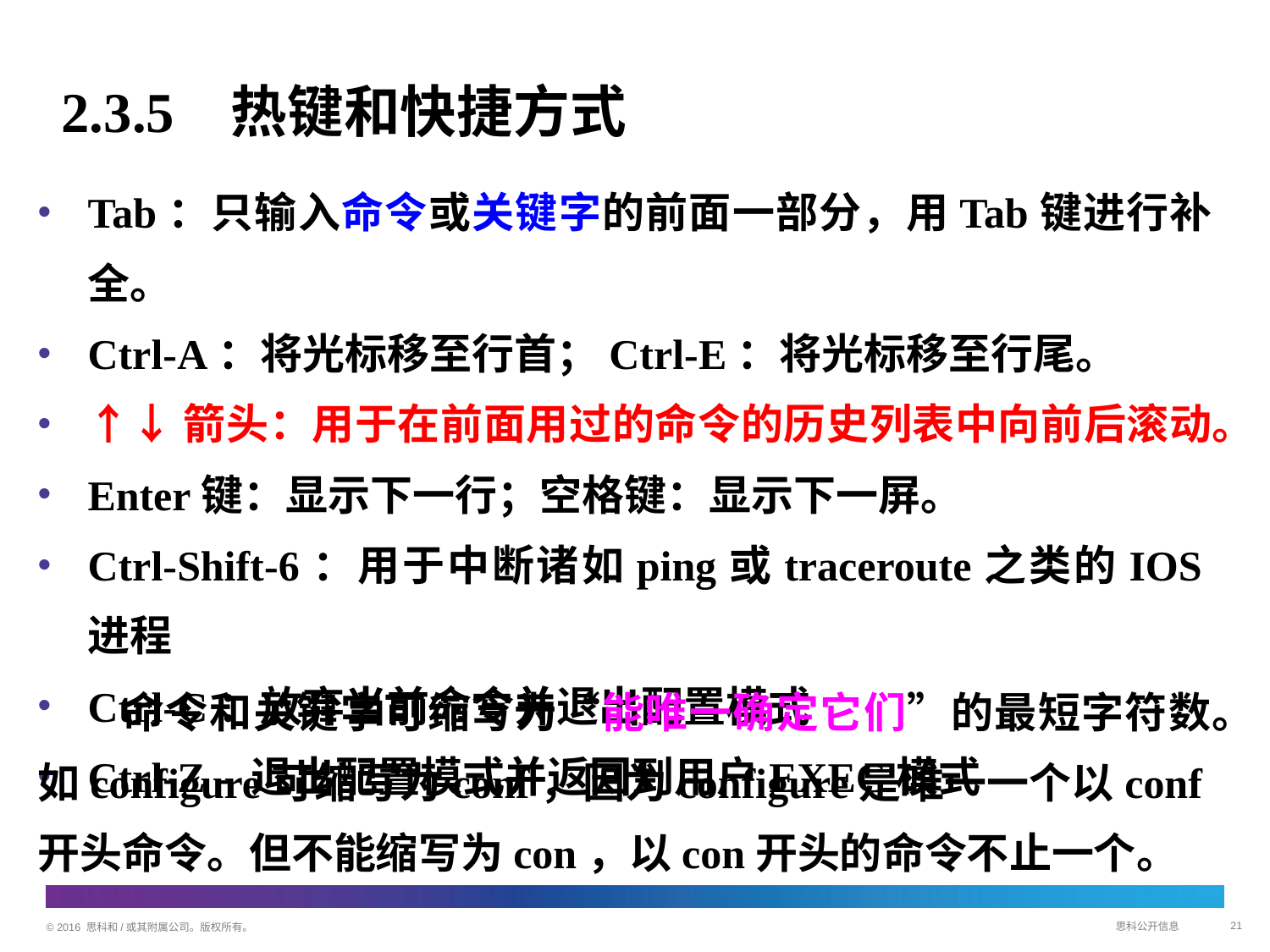

# 2.3.5   热键和快捷方式
Tab：只输入命令或关键字的前面一部分，用Tab键进行补全。
Ctrl-A：将光标移至行首；Ctrl-E：将光标移至行尾。
↑↓箭头：用于在前面用过的命令的历史列表中向前后滚动。
Enter键：显示下一行；空格键：显示下一屏。
Ctrl-Shift-6：用于中断诸如ping或traceroute之类的IOS进程
Ctrl-C：放弃当前命令并退出配置模式
Ctrl-Z - 退出配置模式并返回到用户EXEC模式
命令和关键字可缩写为“能唯一确定它们”的最短字符数。如configure可缩写为conf，因为configure是唯一一个以conf开头命令。但不能缩写为con，以con开头的命令不止一个。